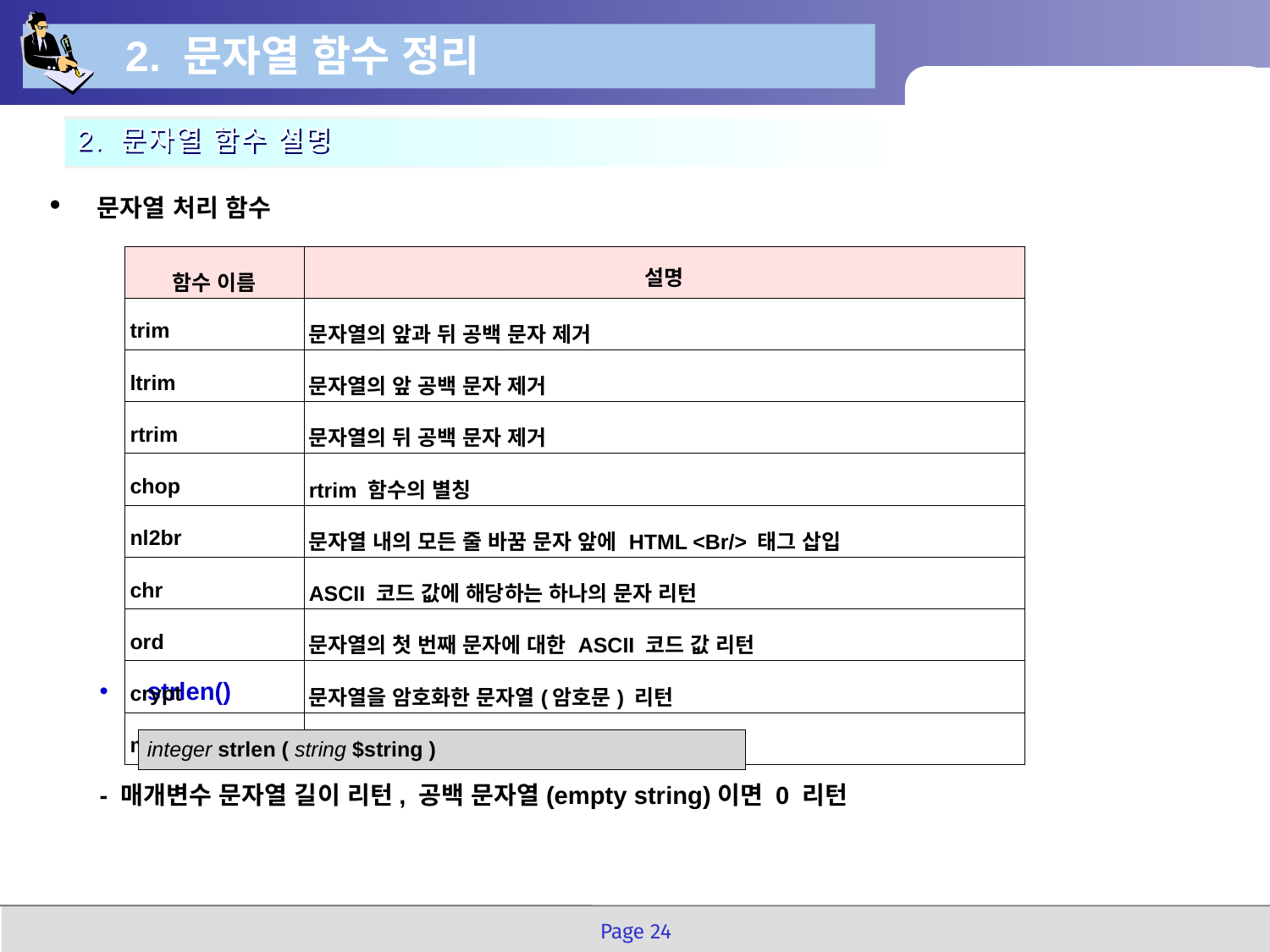

2. 문자열 함수 정리
2. 문자열 함수 설명

문자열 처리 함수

strlen()

- 매개변수 문자열 길이 리턴, 공백 문자열(empty string)이면 0 리턴
| 함수 이름 | 설명 |
| --- | --- |
| trim | 문자열의 앞과 뒤 공백 문자 제거 |
| ltrim | 문자열의 앞 공백 문자 제거 |
| rtrim | 문자열의 뒤 공백 문자 제거 |
| chop | rtrim 함수의 별칭 |
| nl2br | 문자열 내의 모든 줄 바꿈 문자 앞에 HTML <Br/> 태그 삽입 |
| chr | ASCII 코드 값에 해당하는 하나의 문자 리턴 |
| ord | 문자열의 첫 번째 문자에 대한 ASCII 코드 값 리턴 |
| crypt | 문자열을 암호화한 문자열(암호문) 리턴 |
| md5 | 문자열을 암호화한 문자열(암호문) 리턴 |
| integer strlen ( string $string ) |
| --- |
Page 24